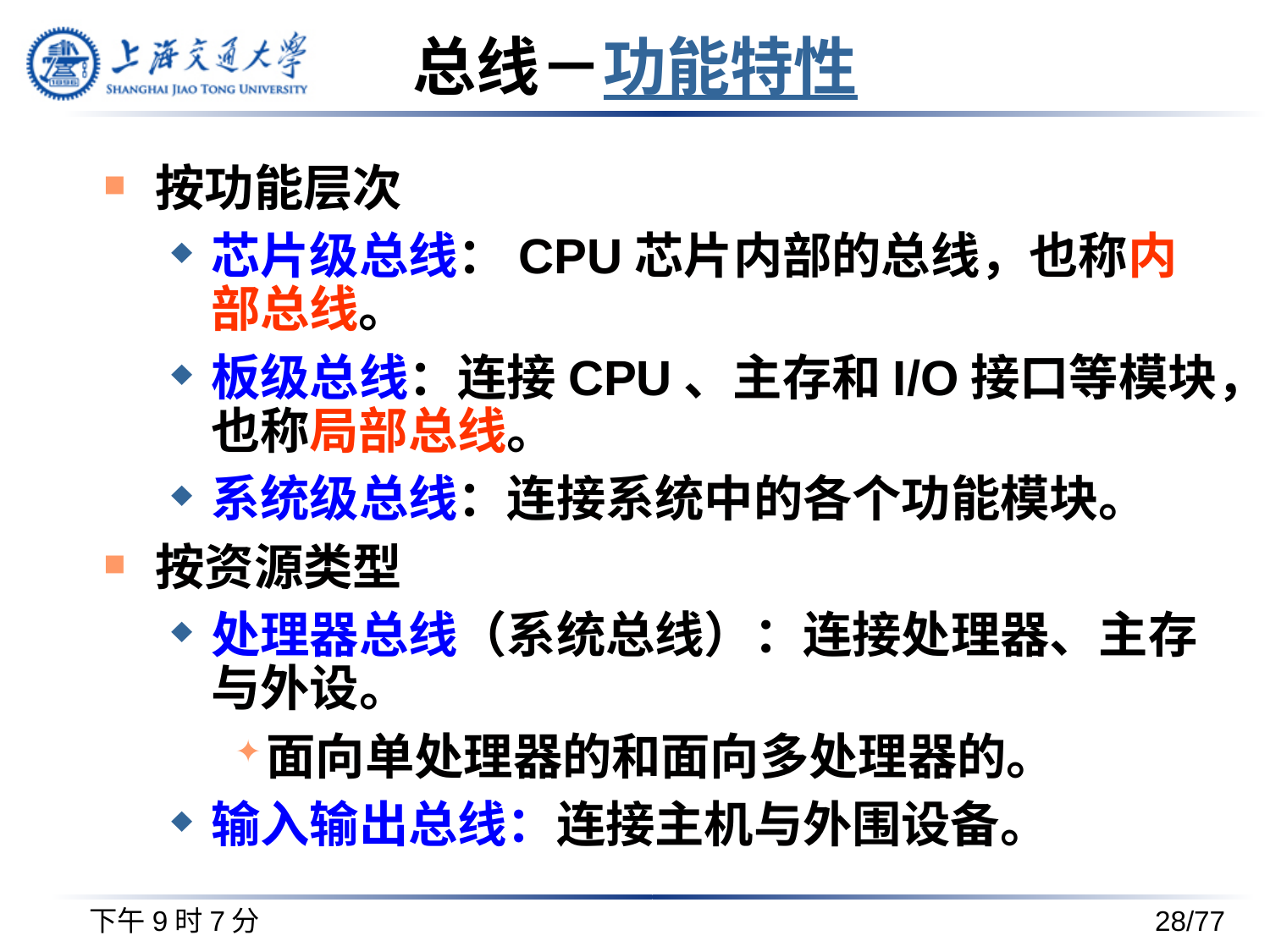

总线－功能特性
按功能层次
芯片级总线：CPU芯片内部的总线，也称内部总线。
板级总线：连接CPU、主存和I/O接口等模块，也称局部总线。
系统级总线：连接系统中的各个功能模块。
按资源类型
处理器总线（系统总线）：连接处理器、主存与外设。
面向单处理器的和面向多处理器的。
输入输出总线：连接主机与外围设备。
下午9时7分
28/77